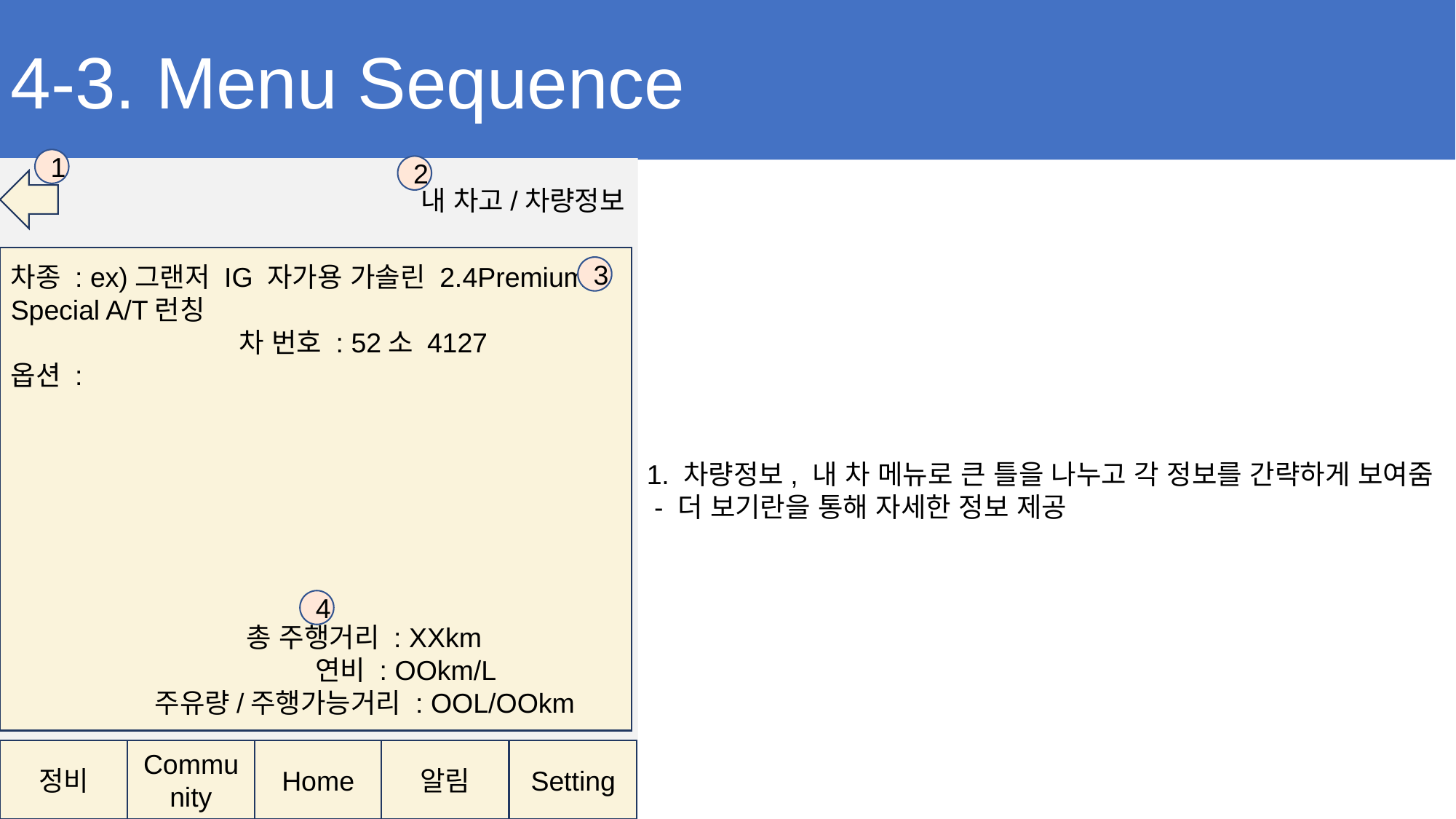

4-3. Menu Sequence
1
2

정비
Community
Home
알림
Setting
차종 : ex)그랜저 IG 자가용 가솔린 2.4Premium Special A/T런칭
                             차 번호 : 52소 4127
옵션 :

                              총 주행거리 : XXkm
                                       연비 : OOkm/L
                  주유량/주행가능거리 : OOL/OOkm
내 차고/차량정보
1. 차량정보, 내 차 메뉴로 큰 틀을 나누고 각 정보를 간략하게 보여줌
 - 더 보기란을 통해 자세한 정보 제공

3
4